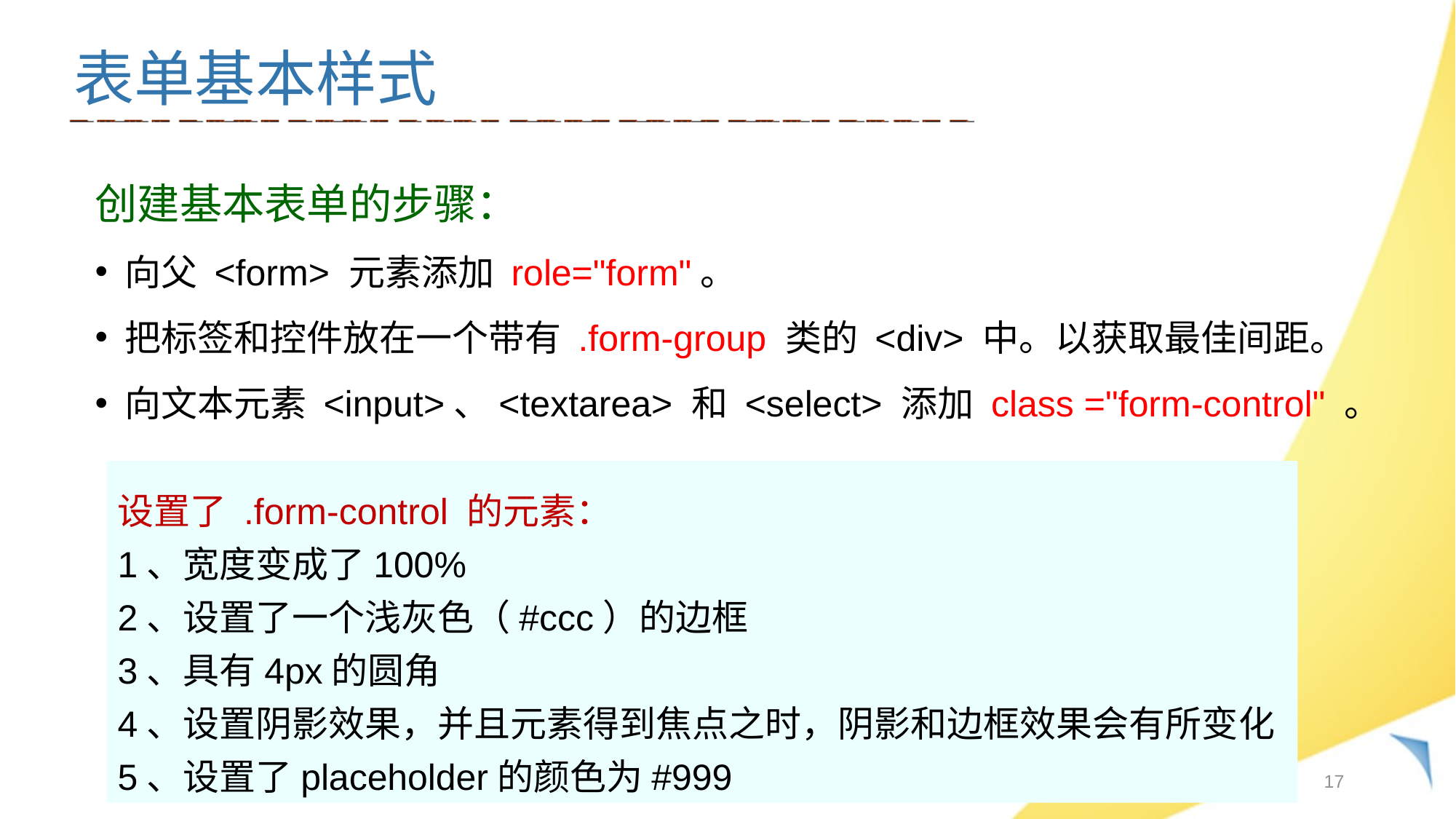

表单基本样式
创建基本表单的步骤：
 向父 <form> 元素添加 role="form"。
 把标签和控件放在一个带有 .form-group 类的 <div> 中。以获取最佳间距。
 向文本元素 <input>、<textarea> 和 <select> 添加 class ="form-control" 。
设置了 .form-control 的元素：
1、宽度变成了100%
2、设置了一个浅灰色（#ccc）的边框
3、具有4px的圆角
4、设置阴影效果，并且元素得到焦点之时，阴影和边框效果会有所变化
5、设置了placeholder的颜色为#999
17